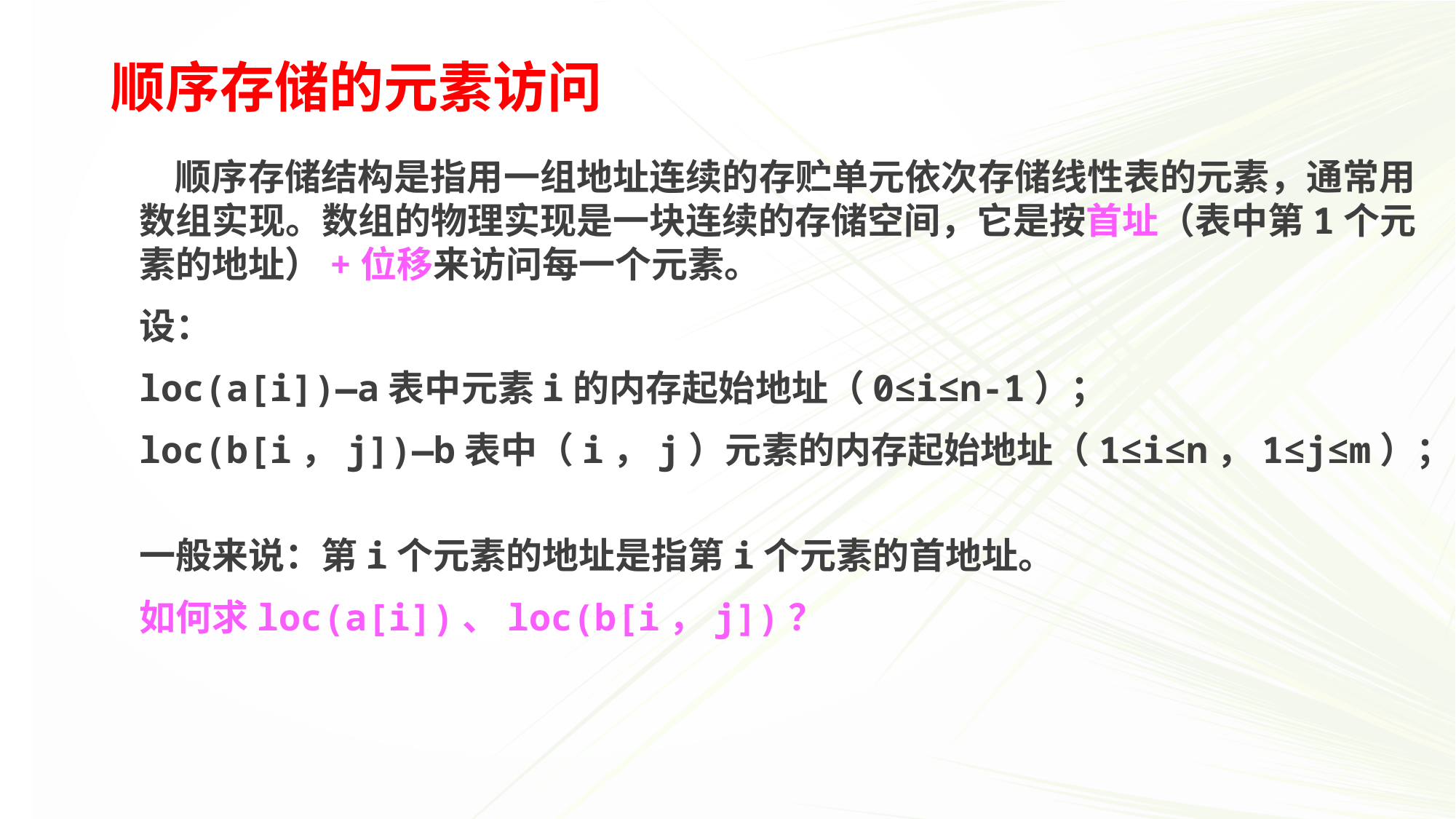

顺序存储的元素访问
    顺序存储结构是指用一组地址连续的存贮单元依次存储线性表的元素，通常用数组实现。数组的物理实现是一块连续的存储空间，它是按首址（表中第1个元素的地址）+位移来访问每一个元素。
设：
loc(a[i])—a表中元素i的内存起始地址（0≤i≤n-1）；
loc(b[i，j])—b表中（i，j）元素的内存起始地址（1≤i≤n，1≤j≤m）；
一般来说：第i个元素的地址是指第i个元素的首地址。
如何求loc(a[i])、loc(b[i，j])？